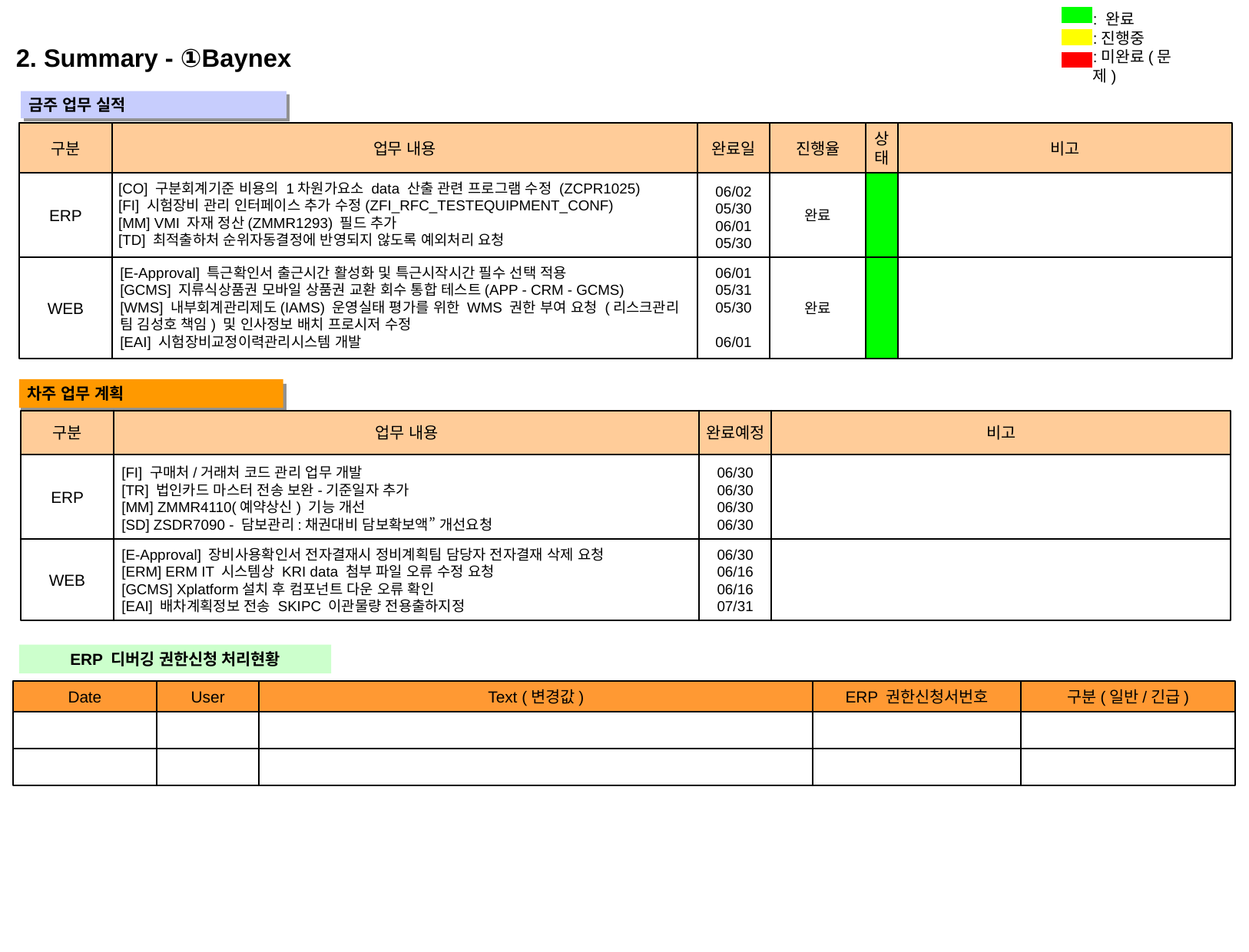

: 완료
:진행중
:미완료(문제)
2. Summary - ①Baynex

 금주 업무 실적
" "
구분
업무 내용
완료일
진행율
상
태
비고

ERP

완료

[CO] 구분회계기준 비용의 1차원가요소 data 산출 관련 프로그램 수정 (ZCPR1025)
[FI] 시험장비 관리 인터페이스 추가 수정(ZFI_RFC_TESTEQUIPMENT_CONF)
[MM] VMI 자재 정산(ZMMR1293) 필드 추가
[TD] 최적출하처 순위자동결정에 반영되지 않도록 예외처리 요청
06/02
05/30
06/01
05/30

WEB

완료

[E-Approval] 특근확인서 출근시간 활성화 및 특근시작시간 필수 선택 적용
[GCMS] 지류식상품권 모바일 상품권 교환 회수 통합 테스트(APP - CRM - GCMS)
[WMS] 내부회계관리제도(IAMS) 운영실태 평가를 위한 WMS 권한 부여 요청 (리스크관리
팀 김성호 책임) 및 인사정보 배치 프로시저 수정
[EAI] 시험장비교정이력관리시스템 개발
06/01
05/31
05/30
06/01

 차주 업무 계획
" "
구분
업무 내용
완료예정
비고

ERP

[FI] 구매처/거래처 코드 관리 업무 개발
[TR] 법인카드 마스터 전송 보완-기준일자 추가
[MM] ZMMR4110(예약상신) 기능 개선
[SD] ZSDR7090 - 담보관리:채권대비 담보확보액” 개선요청
06/30
06/30
06/30
06/30

WEB

[E-Approval] 장비사용확인서 전자결재시 정비계획팀 담당자 전자결재 삭제 요청
[ERM] ERM IT 시스템상 KRI data 첨부 파일 오류 수정 요청
[GCMS] Xplatform설치 후 컴포넌트 다운 오류 확인
[EAI] 배차계획정보 전송 SKIPC 이관물량 전용출하지정
06/30
06/16
06/16
07/31

ERP 디버깅 권한신청 처리현황
Date
User
Text (변경값)
ERP 권한신청서번호
구분(일반/긴급)